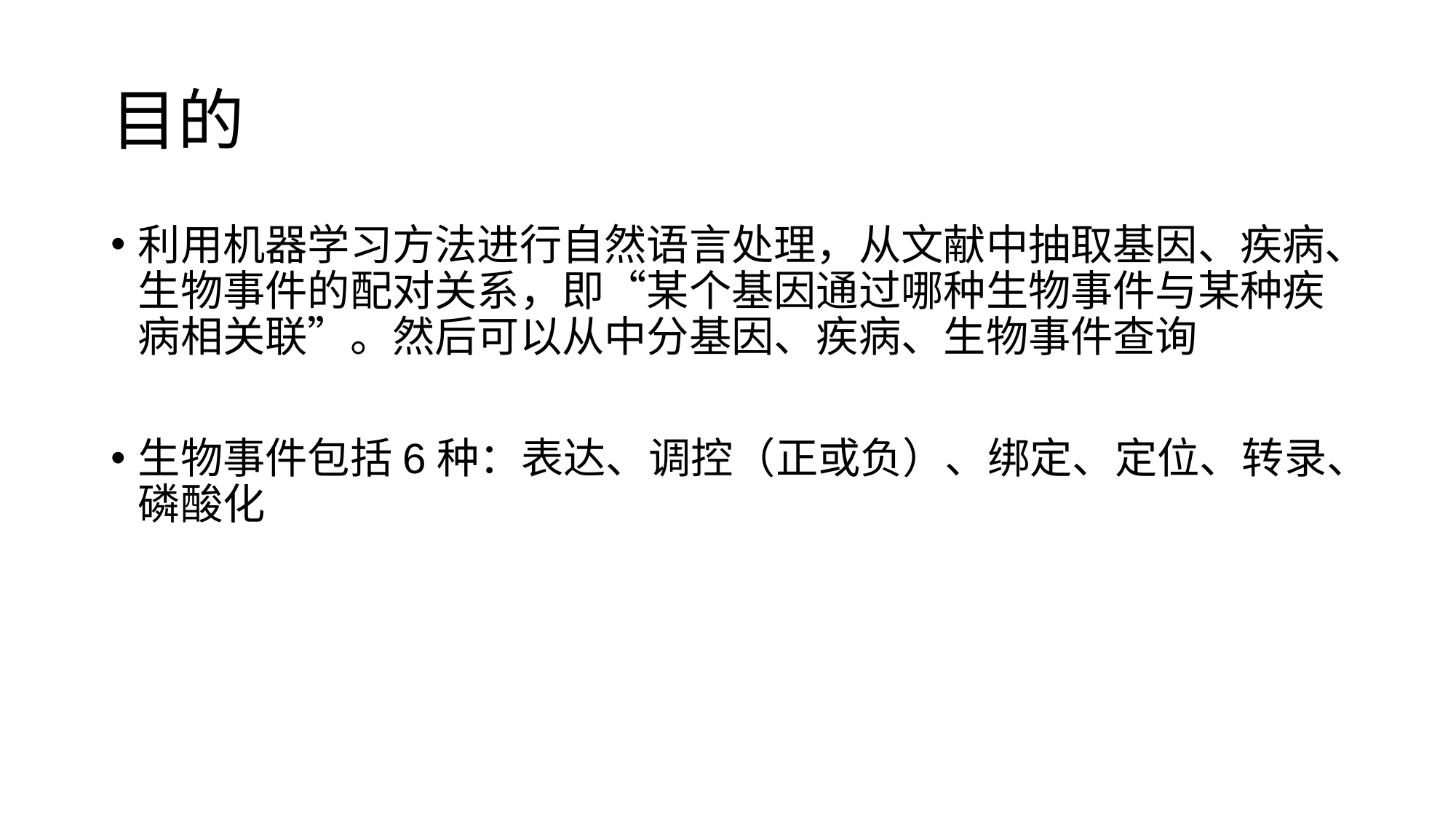

# 目的
利用机器学习方法进行自然语言处理，从文献中抽取基因、疾病、生物事件的配对关系，即“某个基因通过哪种生物事件与某种疾病相关联”。然后可以从中分基因、疾病、生物事件查询

生物事件包括6种：表达、调控（正或负）、绑定、定位、转录、磷酸化